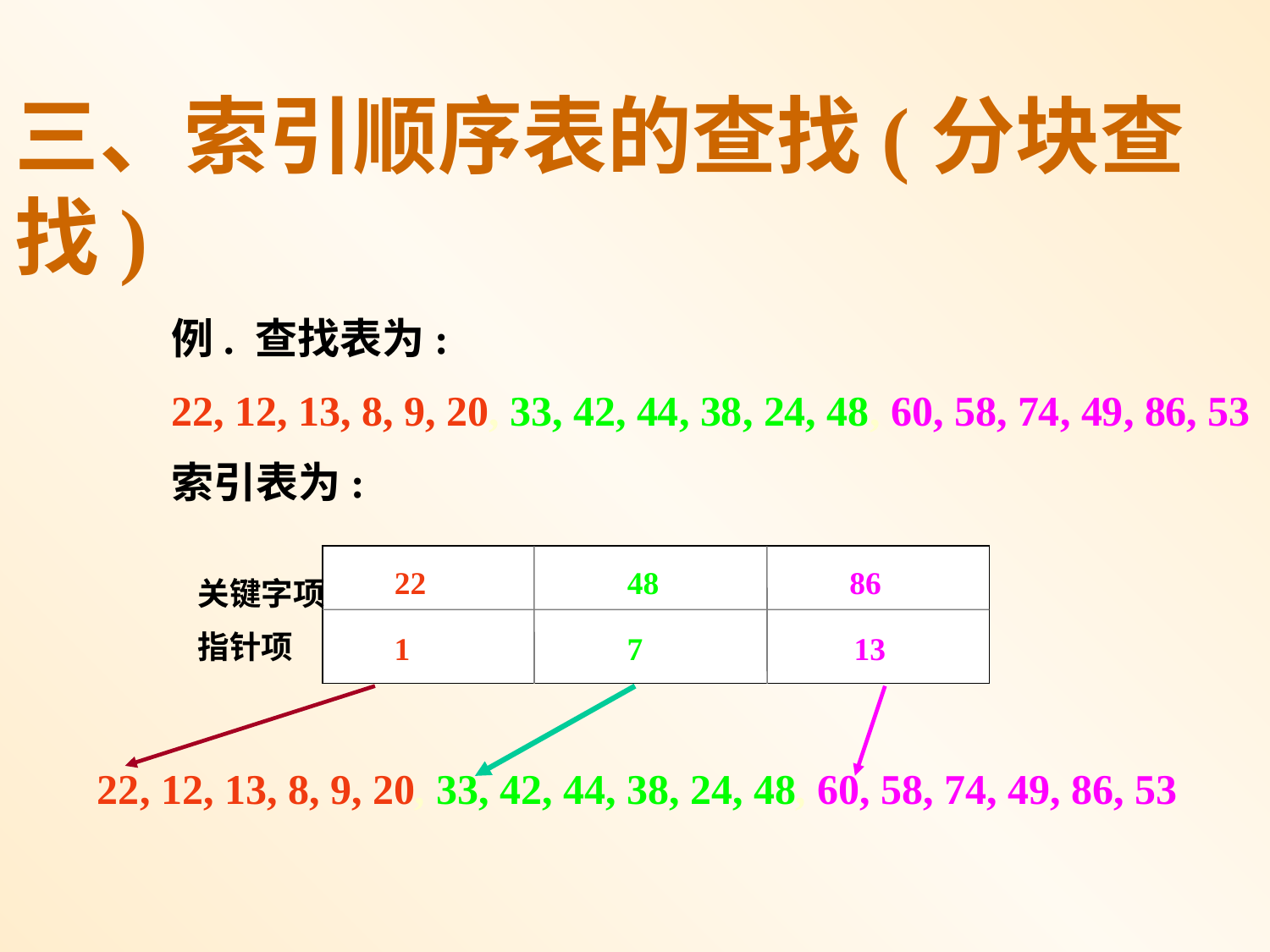

三、索引顺序表的查找(分块查找)
例. 查找表为:
22, 12, 13, 8, 9, 20, 33, 42, 44, 38, 24, 48, 60, 58, 74, 49, 86, 53
索引表为:

关键字项
指针项
22
48
86
1
7
13

22, 12, 13, 8, 9, 20, 33, 42, 44, 38, 24, 48, 60, 58, 74, 49, 86, 53